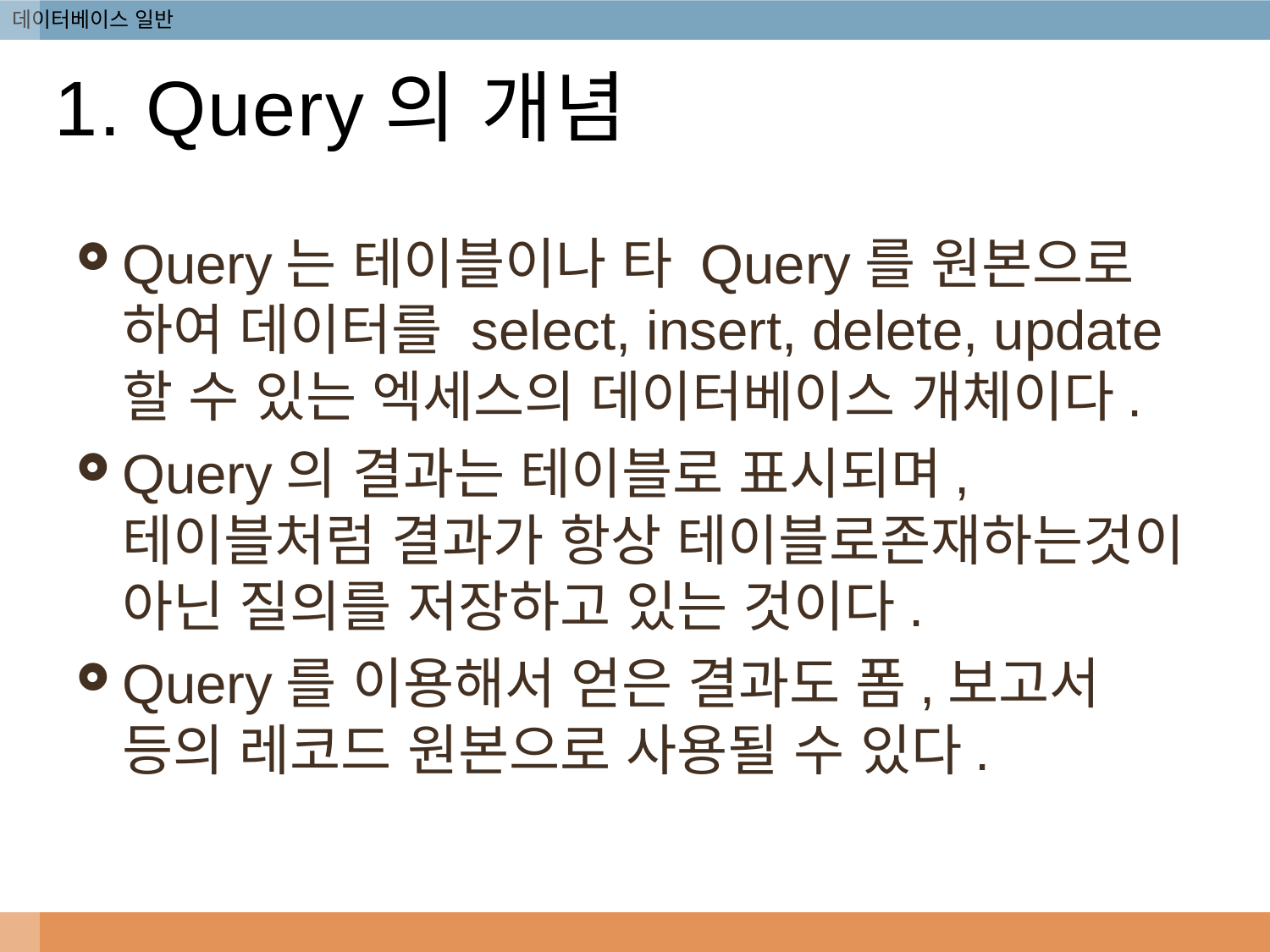

# 1. Query의 개념
Query는 테이블이나 타 Query를 원본으로 하여 데이터를 select, insert, delete, update할 수 있는 엑세스의 데이터베이스 개체이다.
Query의 결과는 테이블로 표시되며, 테이블처럼 결과가 항상 테이블로존재하는것이 아닌 질의를 저장하고 있는 것이다.
Query를 이용해서 얻은 결과도 폼,보고서 등의 레코드 원본으로 사용될 수 있다.